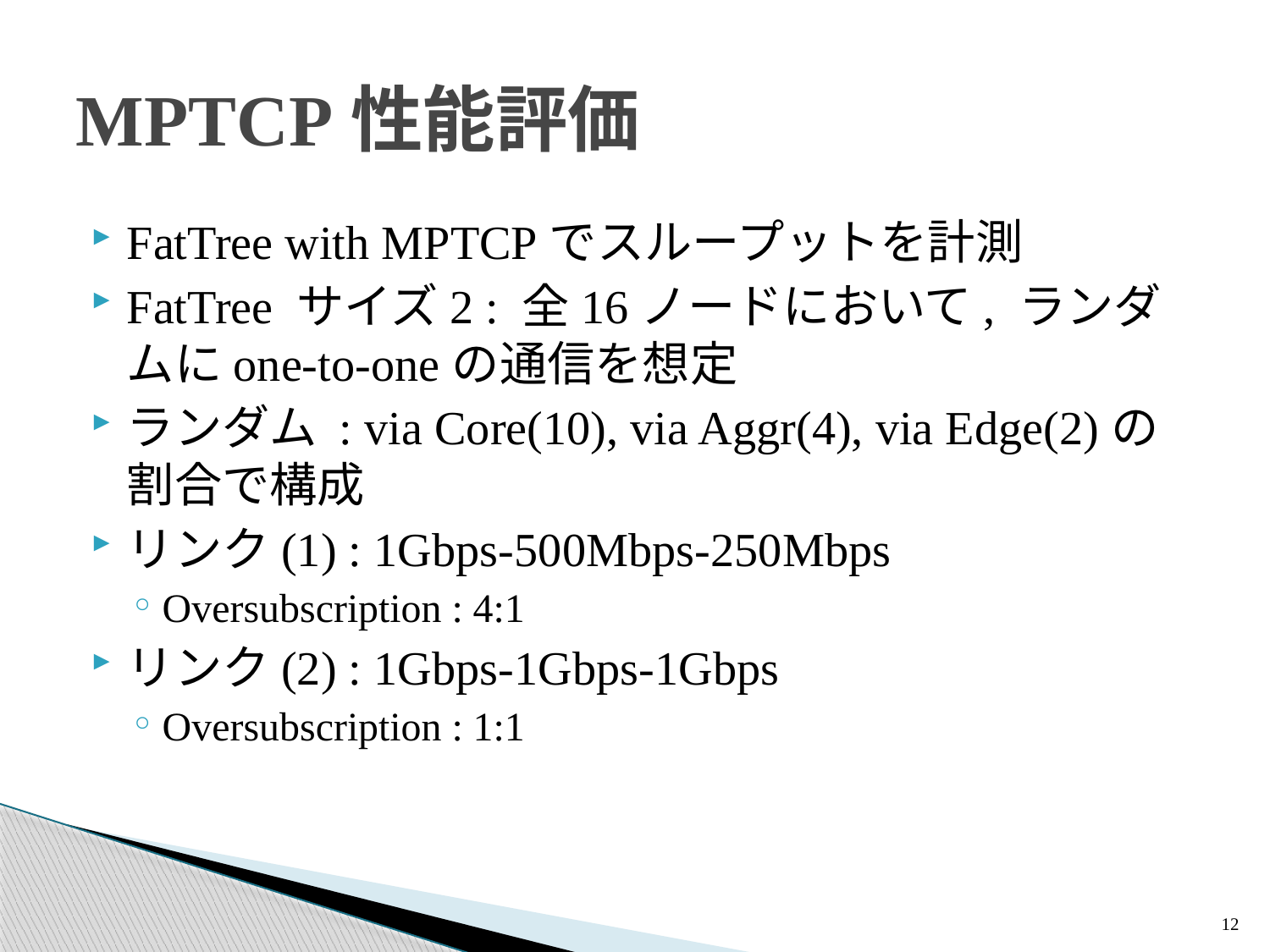

# MPTCP性能評価
FatTree with MPTCPでスループットを計測
FatTree サイズ2 : 全16ノードにおいて, ランダムにone-to-oneの通信を想定
ランダム : via Core(10), via Aggr(4), via Edge(2)の割合で構成
リンク(1) : 1Gbps-500Mbps-250Mbps
Oversubscription : 4:1
リンク(2) : 1Gbps-1Gbps-1Gbps
Oversubscription : 1:1
12